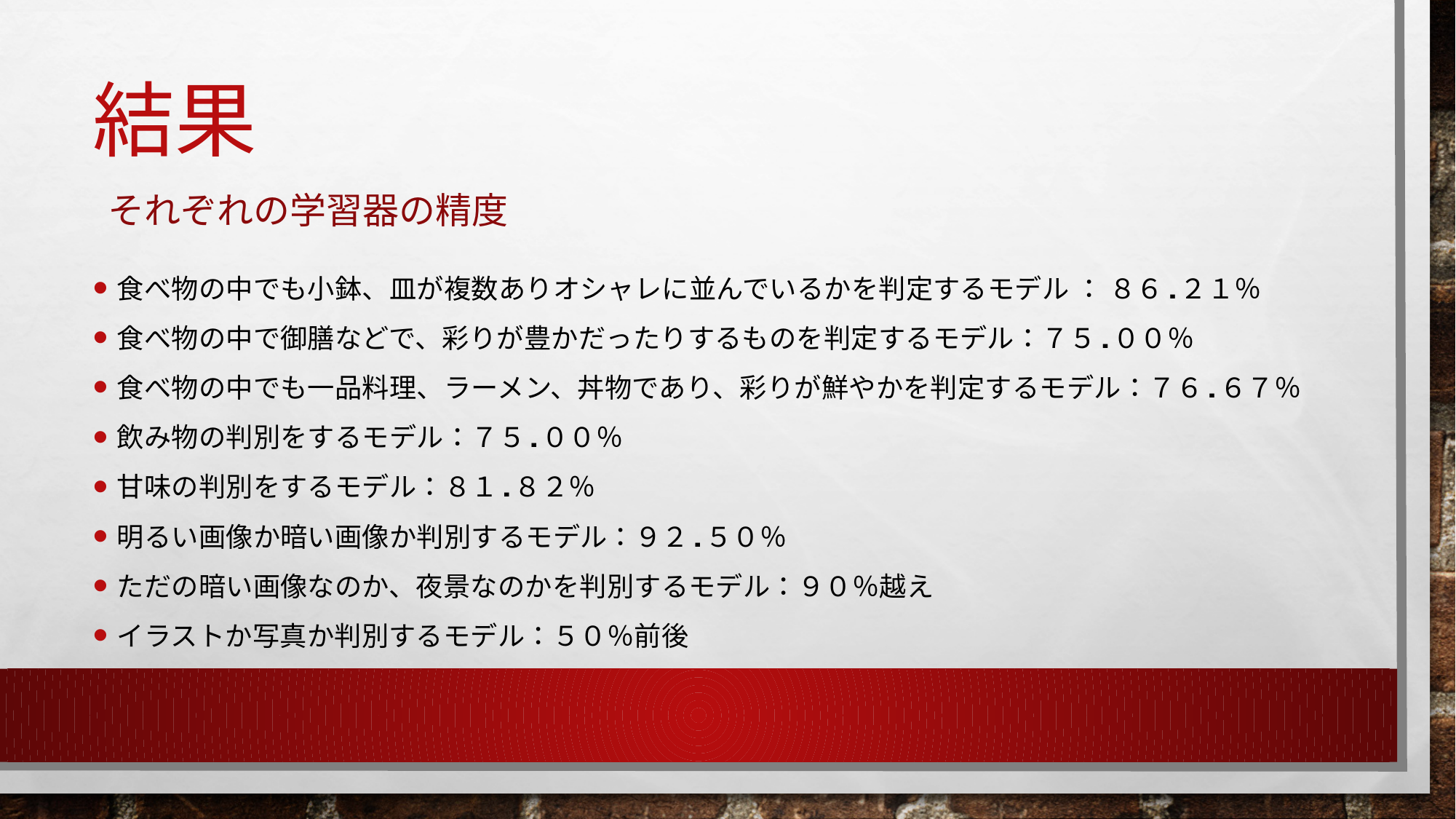

# 結果
それぞれの学習器の精度

食べ物の中でも小鉢、皿が複数ありオシャレに並んでいるかを判定するモデル ： ８６.２１％
食べ物の中で御膳などで、彩りが豊かだったりするものを判定するモデル：７５.００％
食べ物の中でも一品料理、ラーメン、丼物であり、彩りが鮮やかを判定するモデル：７６.６７％
飲み物の判別をするモデル：７５.００％
甘味の判別をするモデル：８１.８２％
明るい画像か暗い画像か判別するモデル：９２.５０％
ただの暗い画像なのか、夜景なのかを判別するモデル：９０％越え
イラストか写真か判別するモデル：５０％前後